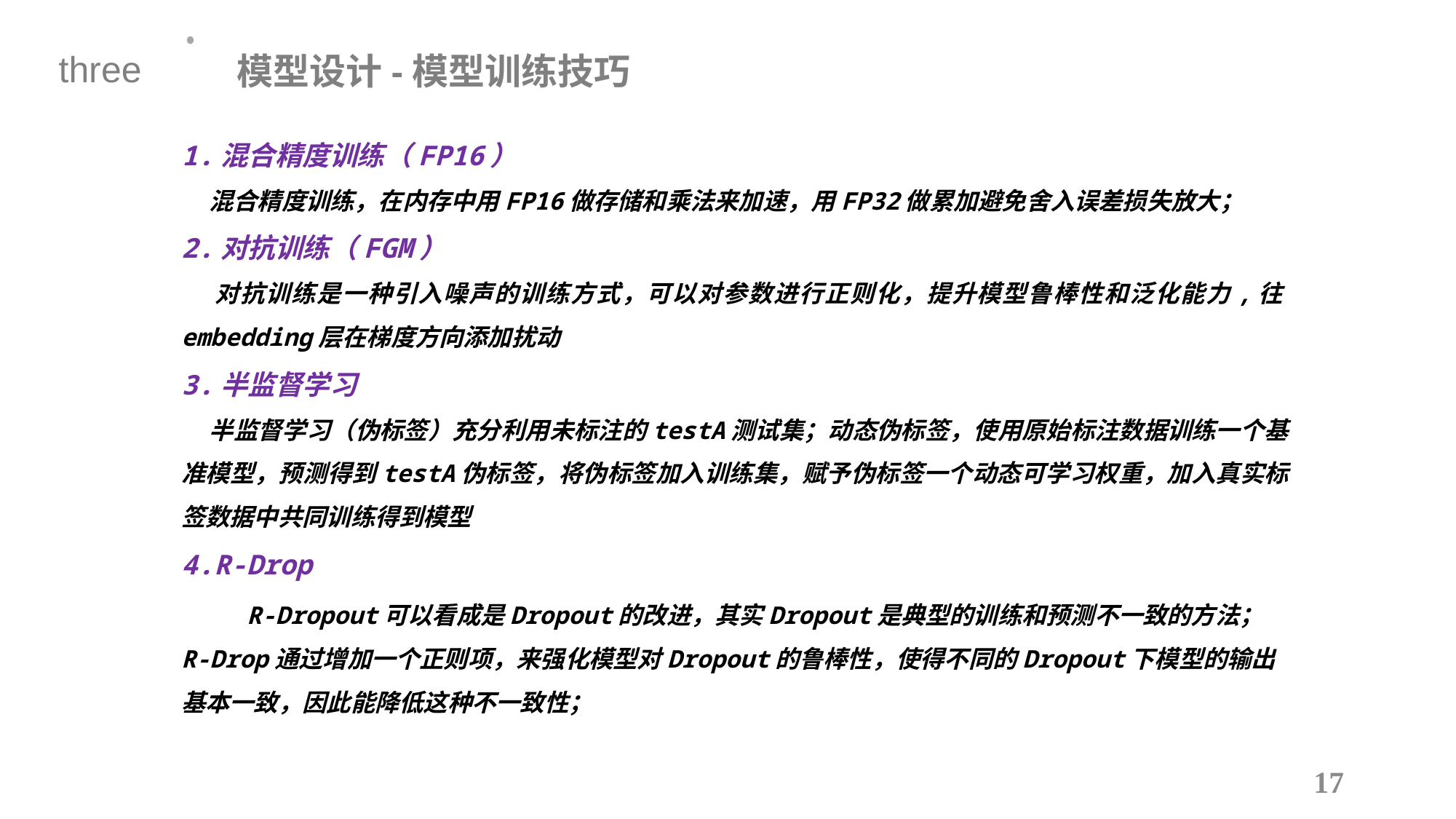

模型设计-模型训练技巧

three
1.混合精度训练（FP16）
    混合精度训练，在内存中用FP16做存储和乘法来加速，用FP32做累加避免舍入误差损失放大；
2.对抗训练（FGM）
    对抗训练是一种引入噪声的训练方式，可以对参数进行正则化，提升模型鲁棒性和泛化能力,往embedding层在梯度方向添加扰动
3.半监督学习
    半监督学习（伪标签）充分利用未标注的testA测试集；动态伪标签，使用原始标注数据训练一个基准模型，预测得到testA伪标签，将伪标签加入训练集，赋予伪标签一个动态可学习权重，加入真实标签数据中共同训练得到模型
4.R-Drop
    R-Dropout可以看成是Dropout的改进，其实Dropout是典型的训练和预测不一致的方法；R-Drop通过增加一个正则项，来强化模型对Dropout的鲁棒性，使得不同的Dropout下模型的输出基本一致，因此能降低这种不一致性；
17